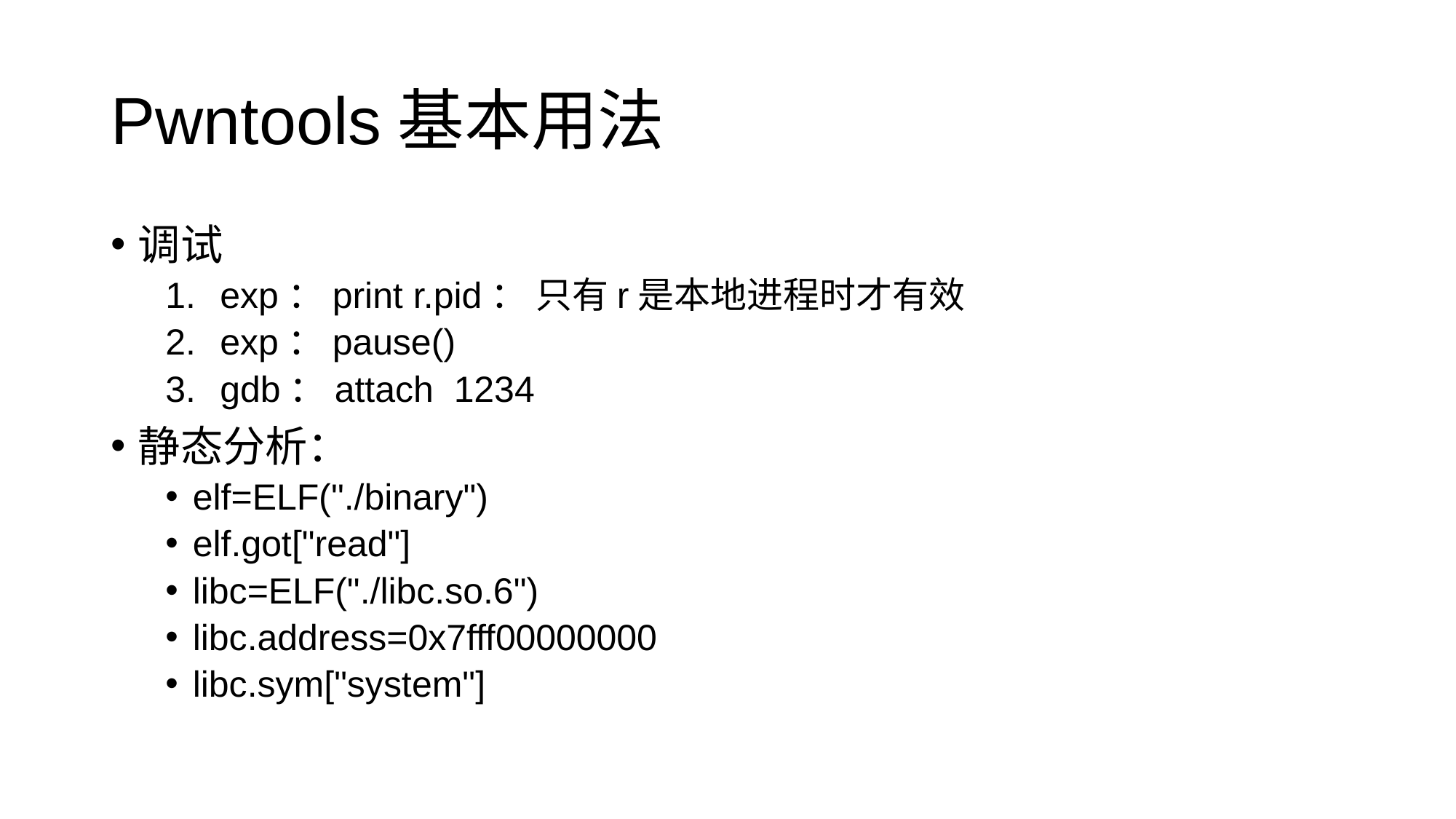

# Pwntools基本用法
调试
exp：print r.pid： 只有r是本地进程时才有效
exp：pause()
gdb：attach  1234
静态分析：
elf=ELF("./binary")
elf.got["read"]
libc=ELF("./libc.so.6")
libc.address=0x7fff00000000
libc.sym["system"]